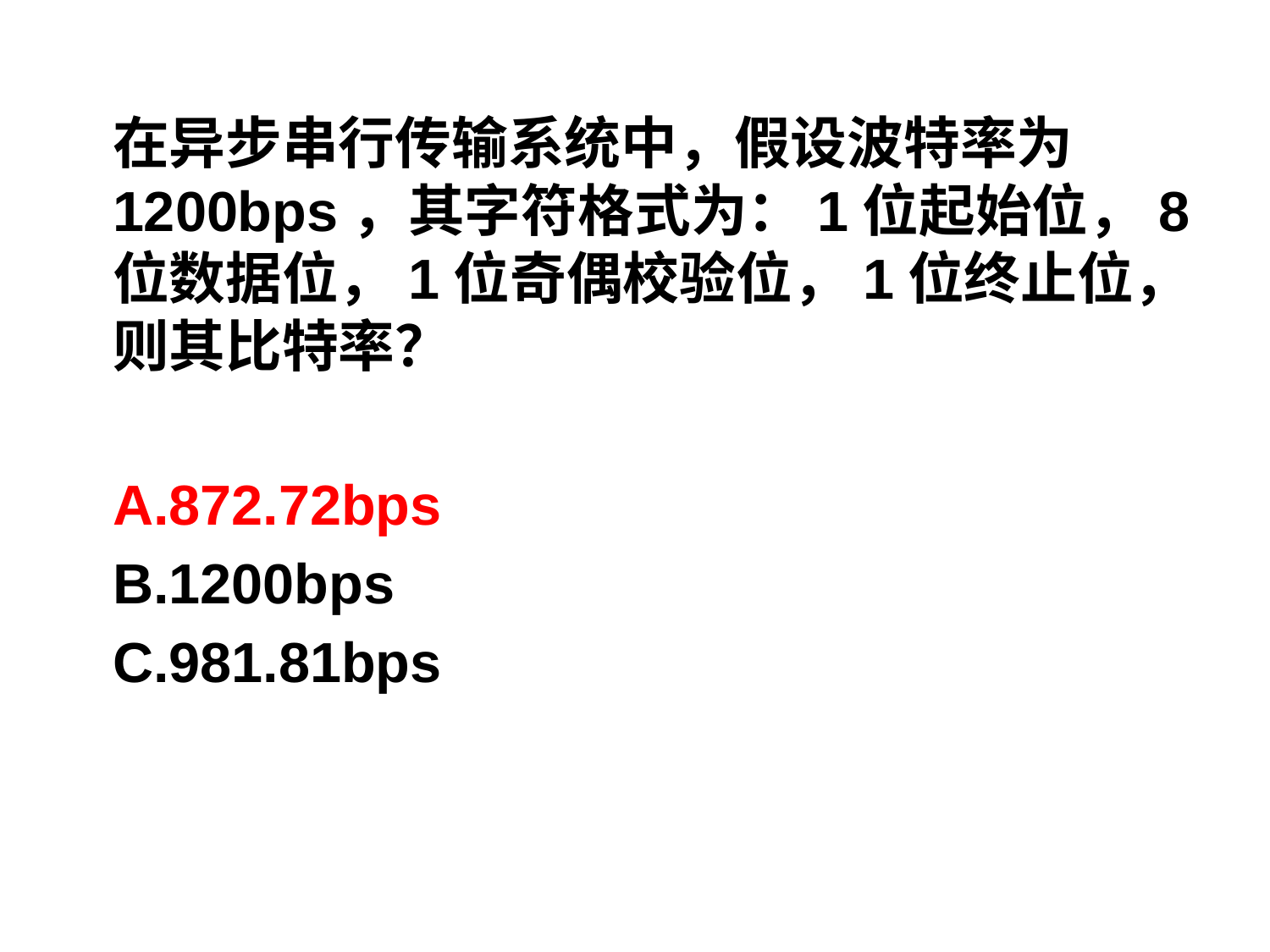

在异步串行传输系统中，假设波特率为1200bps，其字符格式为：1位起始位，8位数据位，1位奇偶校验位，1位终止位，则其比特率？

A.872.72bps
B.1200bps
C.981.81bps